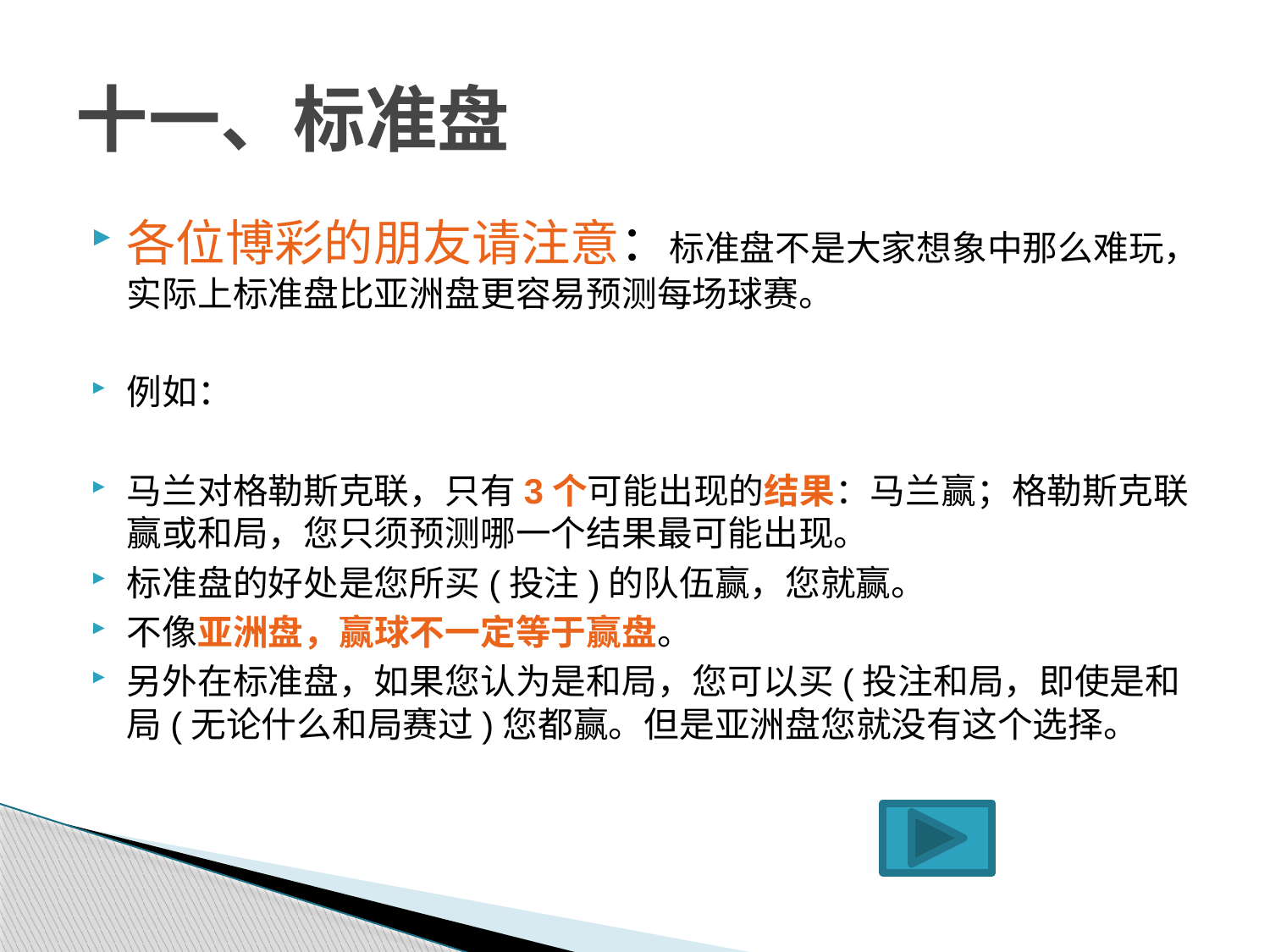

# 十一、标准盘
各位博彩的朋友请注意：标准盘不是大家想象中那么难玩，实际上标准盘比亚洲盘更容易预测每场球赛。

例如：

马兰对格勒斯克联，只有3个可能出现的结果：马兰赢；格勒斯克联赢或和局，您只须预测哪一个结果最可能出现。
标准盘的好处是您所买(投注)的队伍赢，您就赢。
不像亚洲盘，赢球不一定等于赢盘。
另外在标准盘，如果您认为是和局，您可以买(投注和局，即使是和局(无论什么和局赛过)您都赢。但是亚洲盘您就没有这个选择。